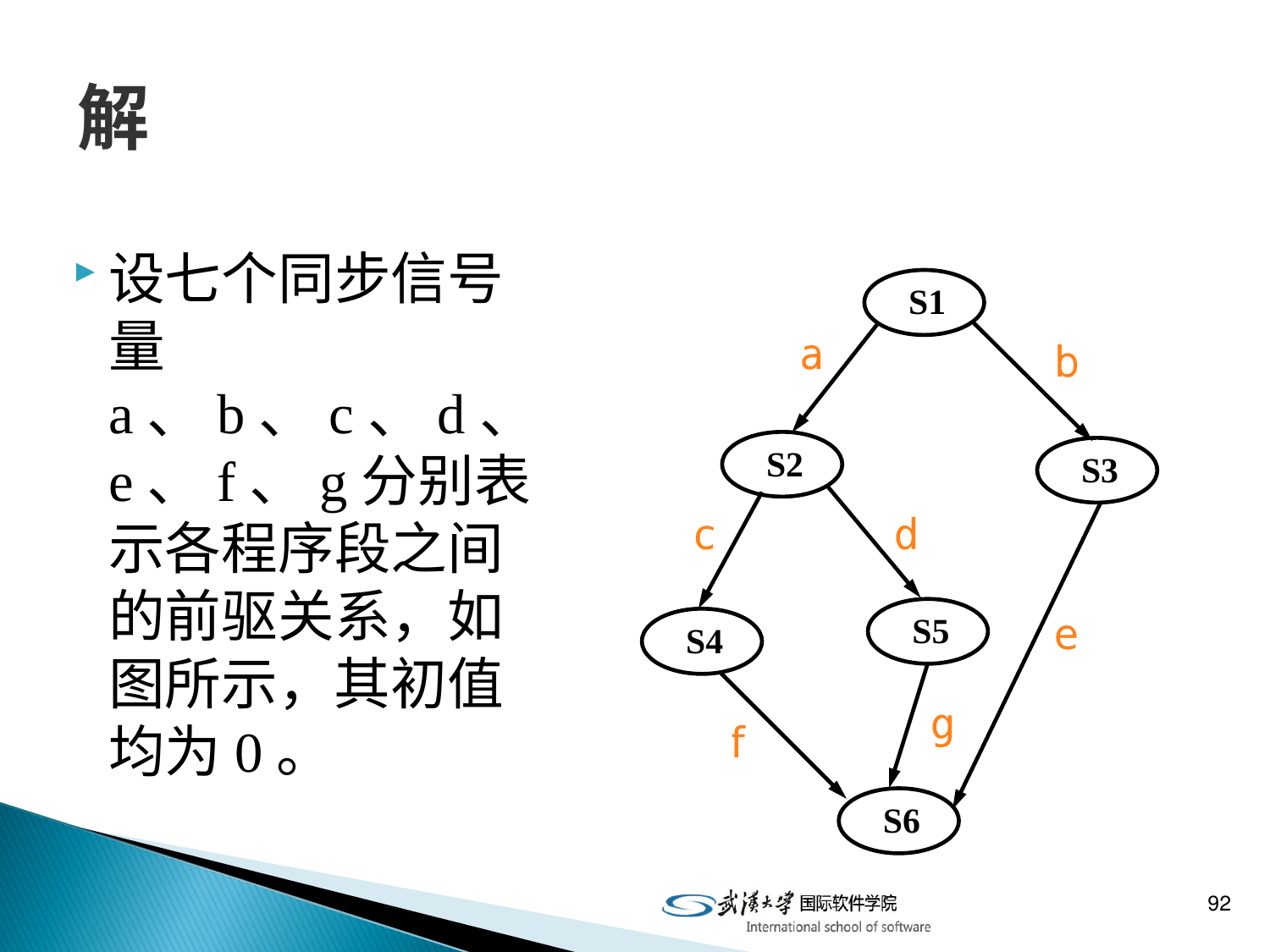

# 解
设七个同步信号量a、b、c、d、e、f、g分别表示各程序段之间的前驱关系，如图所示，其初值均为0。
   S1

a
b
   S2
   S3

c
d
   S5
e
   S4

g
f
   S6